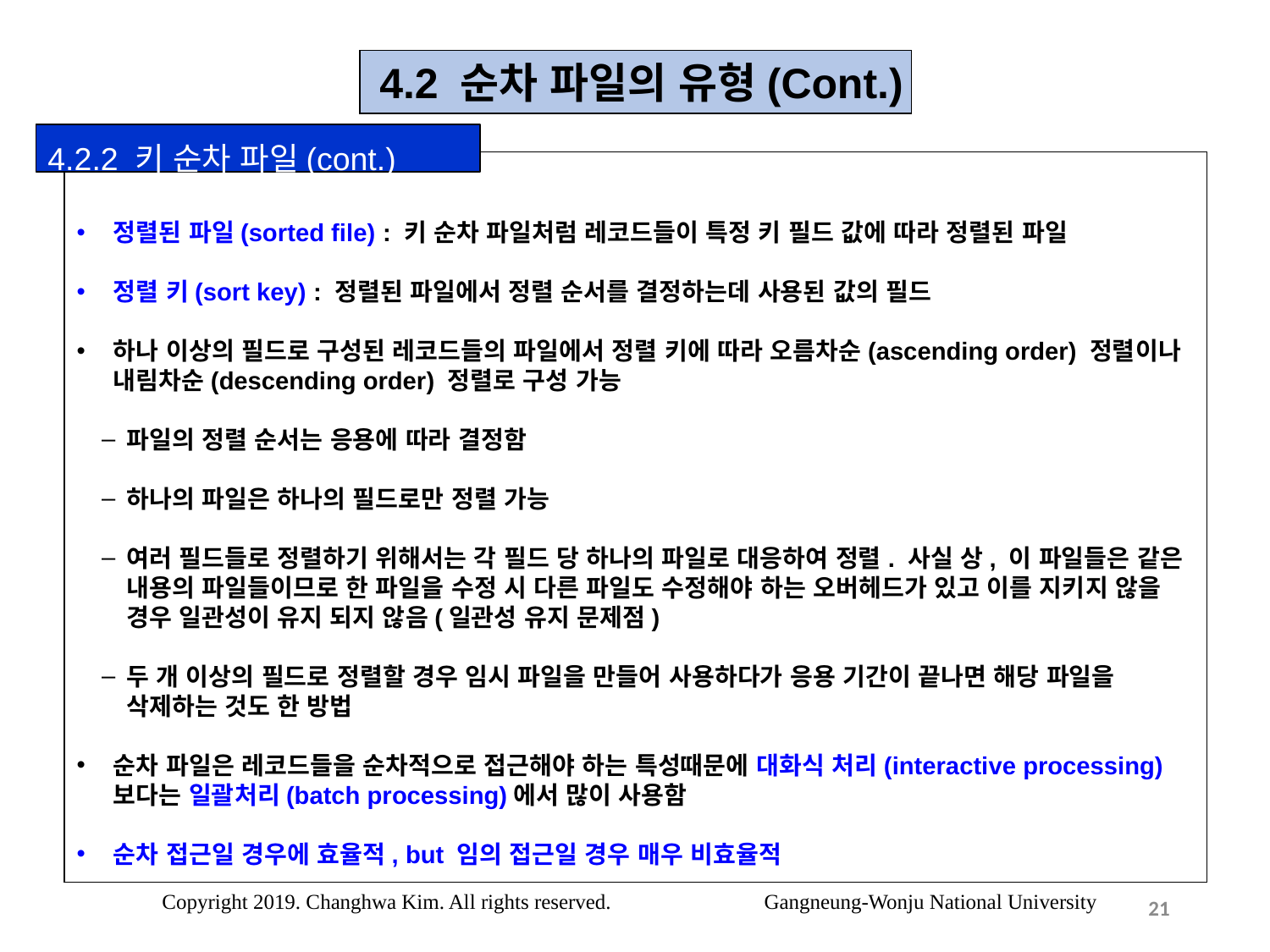

4.2 순차 파일의 유형(Cont.)
4.2.2 키 순차 파일(cont.)

정렬된 파일(sorted file) : 키 순차 파일처럼 레코드들이 특정 키 필드 값에 따라 정렬된 파일

정렬 키(sort key) : 정렬된 파일에서 정렬 순서를 결정하는데 사용된 값의 필드

하나 이상의 필드로 구성된 레코드들의 파일에서 정렬 키에 따라 오름차순(ascending order) 정렬이나 내림차순(descending order) 정렬로 구성 가능

파일의 정렬 순서는 응용에 따라 결정함

하나의 파일은 하나의 필드로만 정렬 가능

여러 필드들로 정렬하기 위해서는 각 필드 당 하나의 파일로 대응하여 정렬. 사실 상, 이 파일들은 같은 내용의 파일들이므로 한 파일을 수정 시 다른 파일도 수정해야 하는 오버헤드가 있고 이를 지키지 않을 경우 일관성이 유지 되지 않음(일관성 유지 문제점)

두 개 이상의 필드로 정렬할 경우 임시 파일을 만들어 사용하다가 응용 기간이 끝나면 해당 파일을 삭제하는 것도 한 방법

순차 파일은 레코드들을 순차적으로 접근해야 하는 특성때문에 대화식 처리(interactive processing) 보다는 일괄처리(batch processing)에서 많이 사용함

순차 접근일 경우에 효율적, but 임의 접근일 경우 매우 비효율적

Copyright 2019. Changhwa Kim. All rights reserved.                             Gangneung-Wonju National University
21